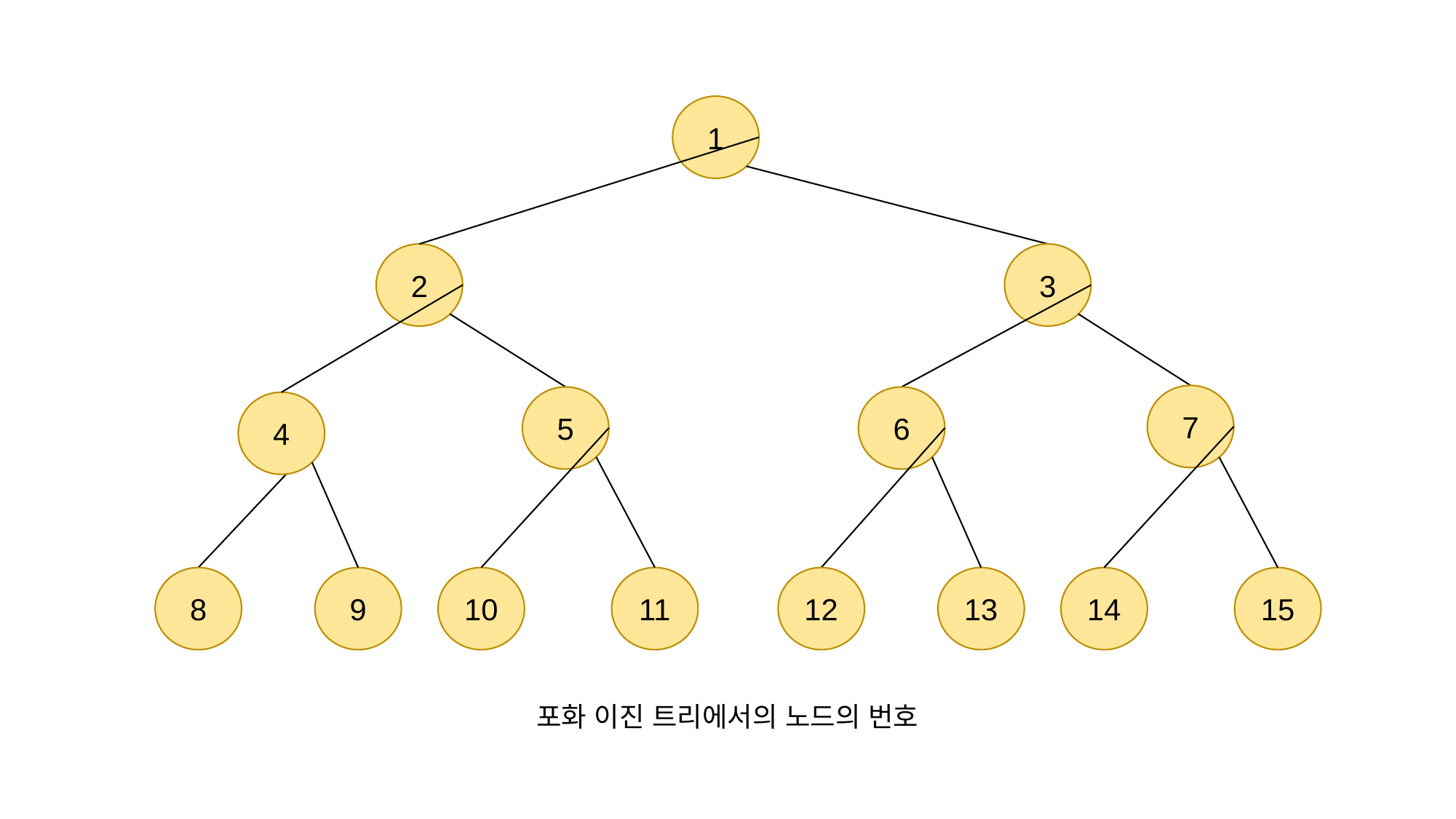

1
2
3
7
5
6
4
9
13
8
11
12
15
10
14
포화 이진 트리에서의 노드의 번호